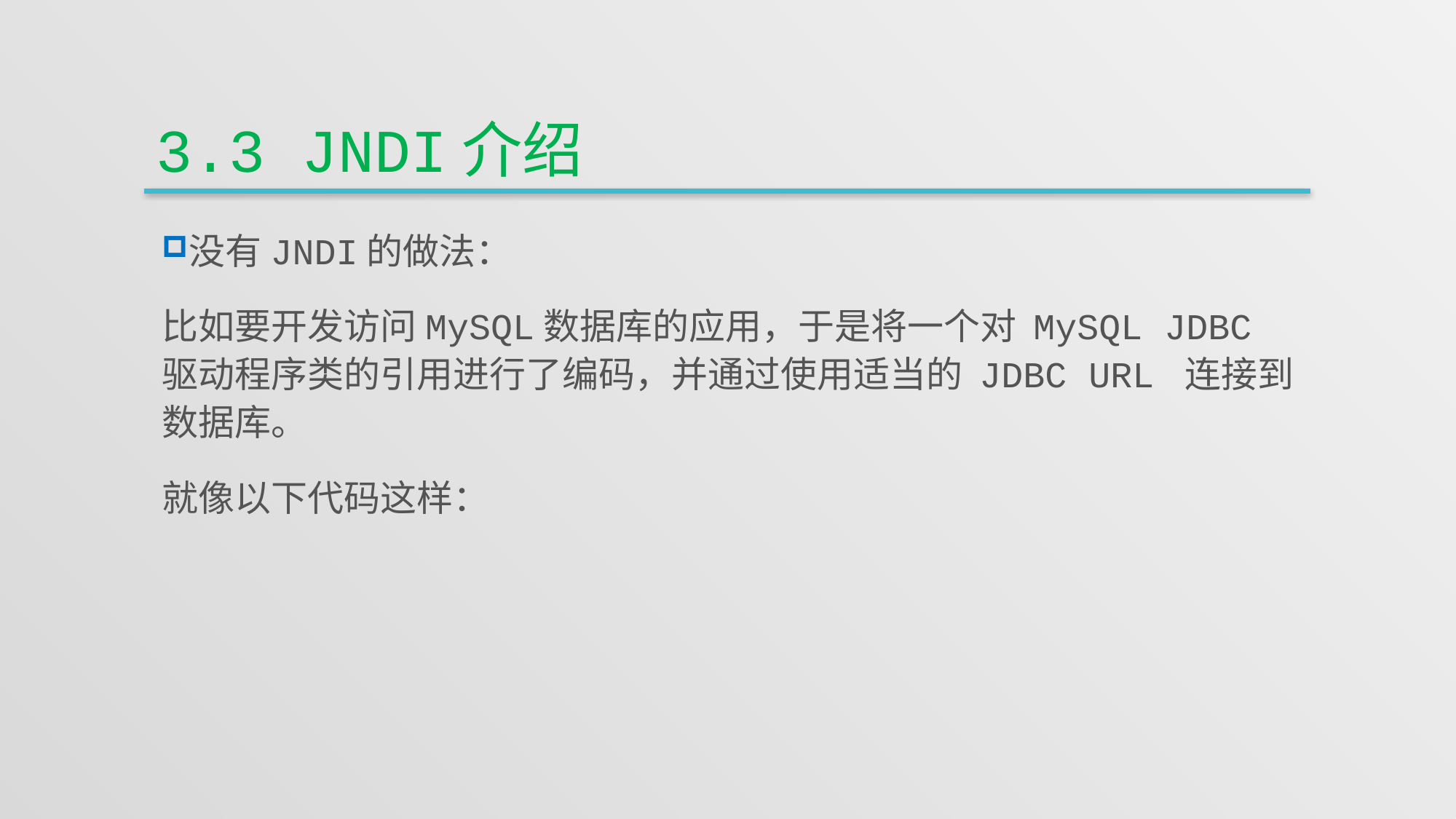

# 3.3 JNDI介绍
没有JNDI的做法：
比如要开发访问MySQL数据库的应用，于是将一个对 MySQL JDBC 驱动程序类的引用进行了编码，并通过使用适当的 JDBC URL 连接到数据库。
就像以下代码这样：